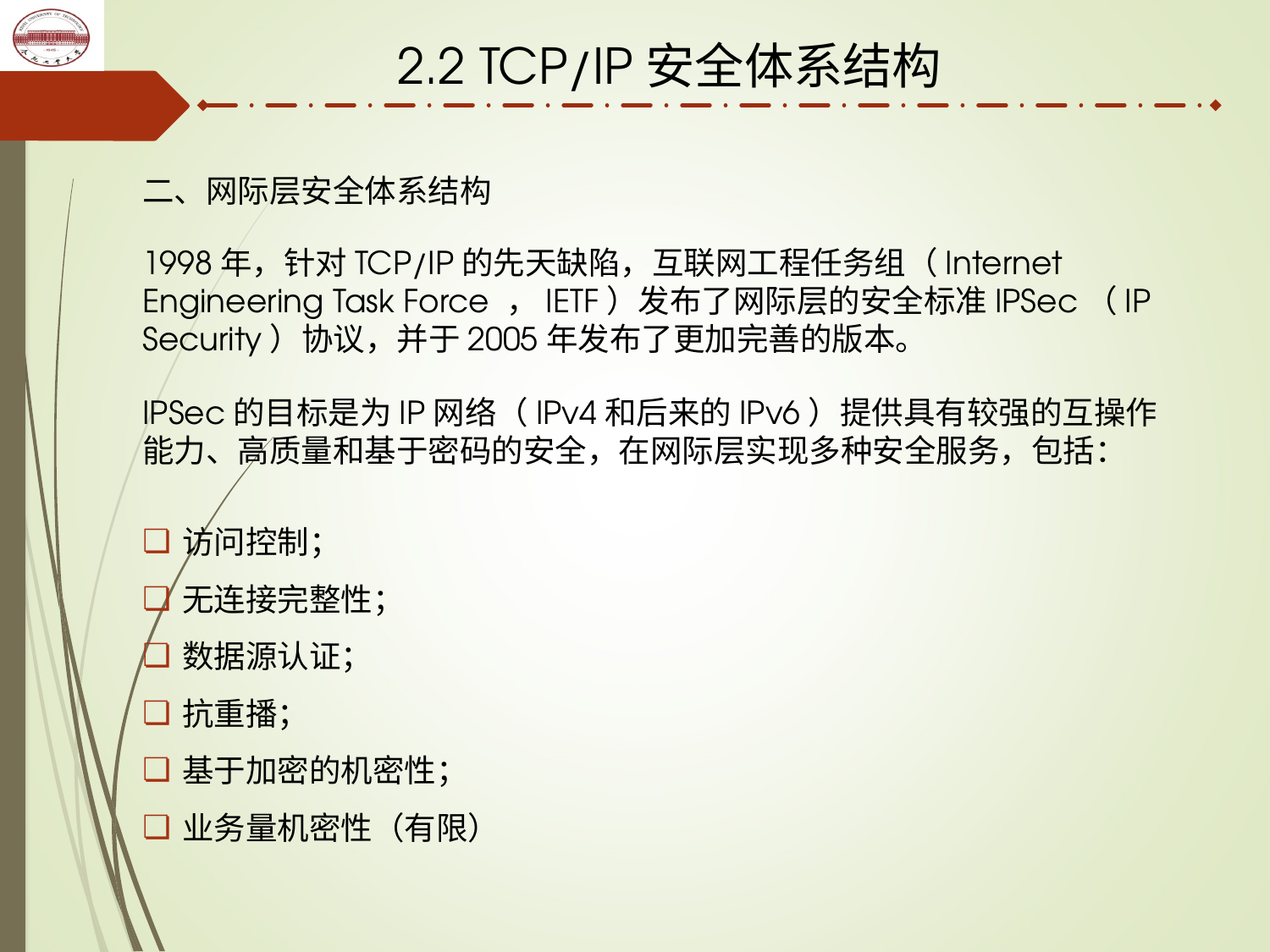

2.2 TCP/IP安全体系结构
二、网际层安全体系结构
1998年，针对TCP/IP的先天缺陷，互联网工程任务组（Internet Engineering Task Force ，IETF）发布了网际层的安全标准IPSec（IP Security）协议，并于2005年发布了更加完善的版本。
IPSec的目标是为IP网络（IPv4和后来的IPv6）提供具有较强的互操作能力、高质量和基于密码的安全，在网际层实现多种安全服务，包括：
访问控制；
无连接完整性；
数据源认证；
抗重播；
基于加密的机密性；
业务量机密性（有限）